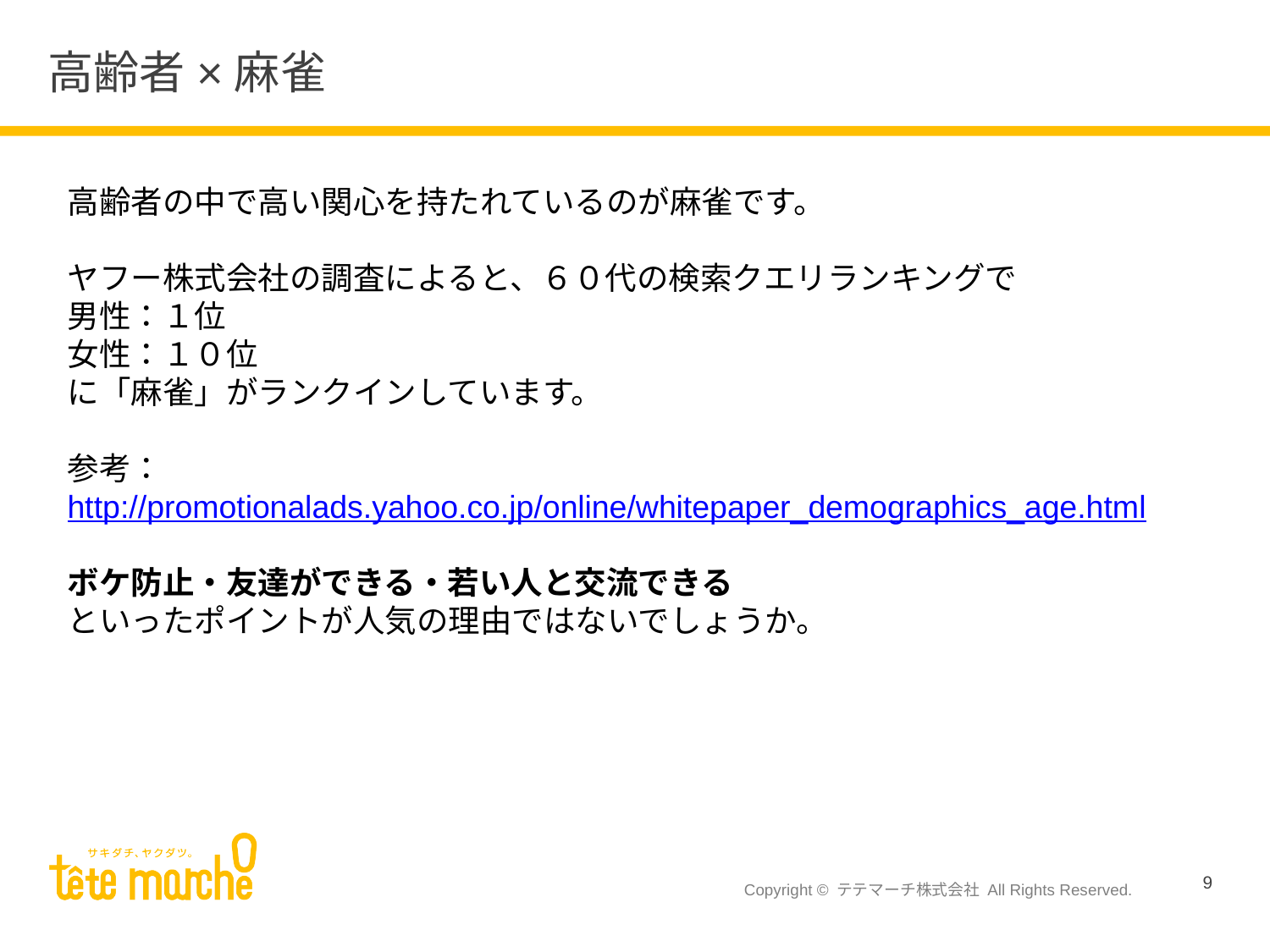

# 高齢者×麻雀
高齢者の中で高い関心を持たれているのが麻雀です。

ヤフー株式会社の調査によると、６０代の検索クエリランキングで
男性：１位
女性：１０位
に「麻雀」がランクインしています。

参考：http://promotionalads.yahoo.co.jp/online/whitepaper_demographics_age.html

ボケ防止・友達ができる・若い人と交流できる
といったポイントが人気の理由ではないでしょうか。
9